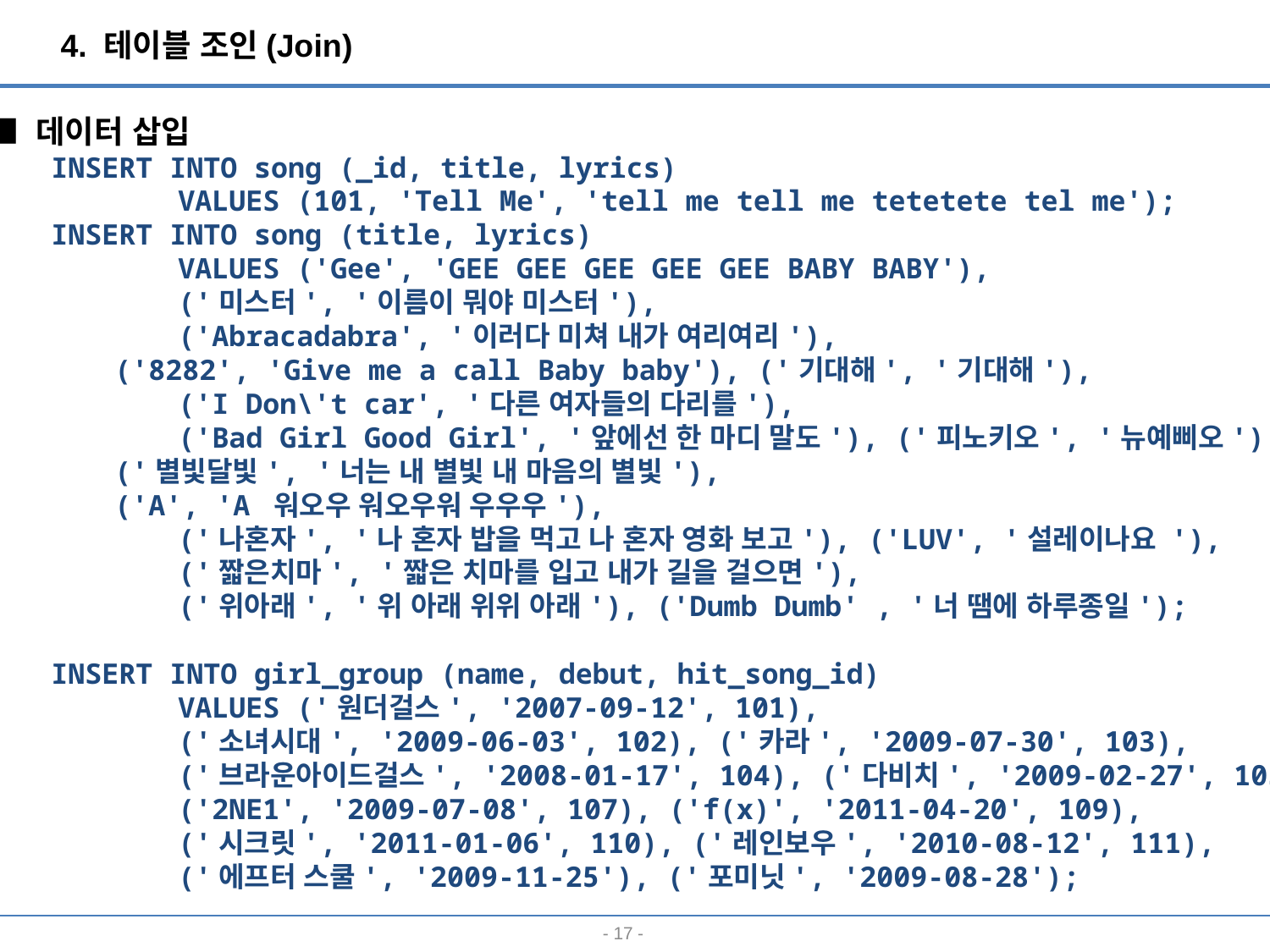

4. 테이블 조인(Join)
■ 데이터 삽입
INSERT INTO song (_id, title, lyrics)
	VALUES (101, 'Tell Me', 'tell me tell me tetetete tel me');
INSERT INTO song (title, lyrics)
	VALUES ('Gee', 'GEE GEE GEE GEE GEE BABY BABY'),
	('미스터', '이름이 뭐야 미스터'),
	('Abracadabra', '이러다 미쳐 내가 여리여리'),
('8282', 'Give me a call Baby baby'), ('기대해', '기대해'),
	('I Don\'t car', '다른 여자들의 다리를'),
	('Bad Girl Good Girl', '앞에선 한 마디 말도'), ('피노키오', '뉴예삐오'),
('별빛달빛', '너는 내 별빛 내 마음의 별빛'),
('A', 'A 워오우 워오우워 우우우'),
	('나혼자', '나 혼자 밥을 먹고 나 혼자 영화 보고'), ('LUV', '설레이나요 '),
	('짧은치마', '짧은 치마를 입고 내가 길을 걸으면'),
	('위아래', '위 아래 위위 아래'), ('Dumb Dumb' , '너 땜에 하루종일');

INSERT INTO girl_group (name, debut, hit_song_id)
	VALUES ('원더걸스', '2007-09-12', 101),
	('소녀시대', '2009-06-03', 102), ('카라', '2009-07-30', 103),
	('브라운아이드걸스', '2008-01-17', 104), ('다비치', '2009-02-27', 105),
	('2NE1', '2009-07-08', 107), ('f(x)', '2011-04-20', 109),
	('시크릿', '2011-01-06', 110), ('레인보우', '2010-08-12', 111),
	('에프터 스쿨', '2009-11-25'), ('포미닛', '2009-08-28');
- 17 -